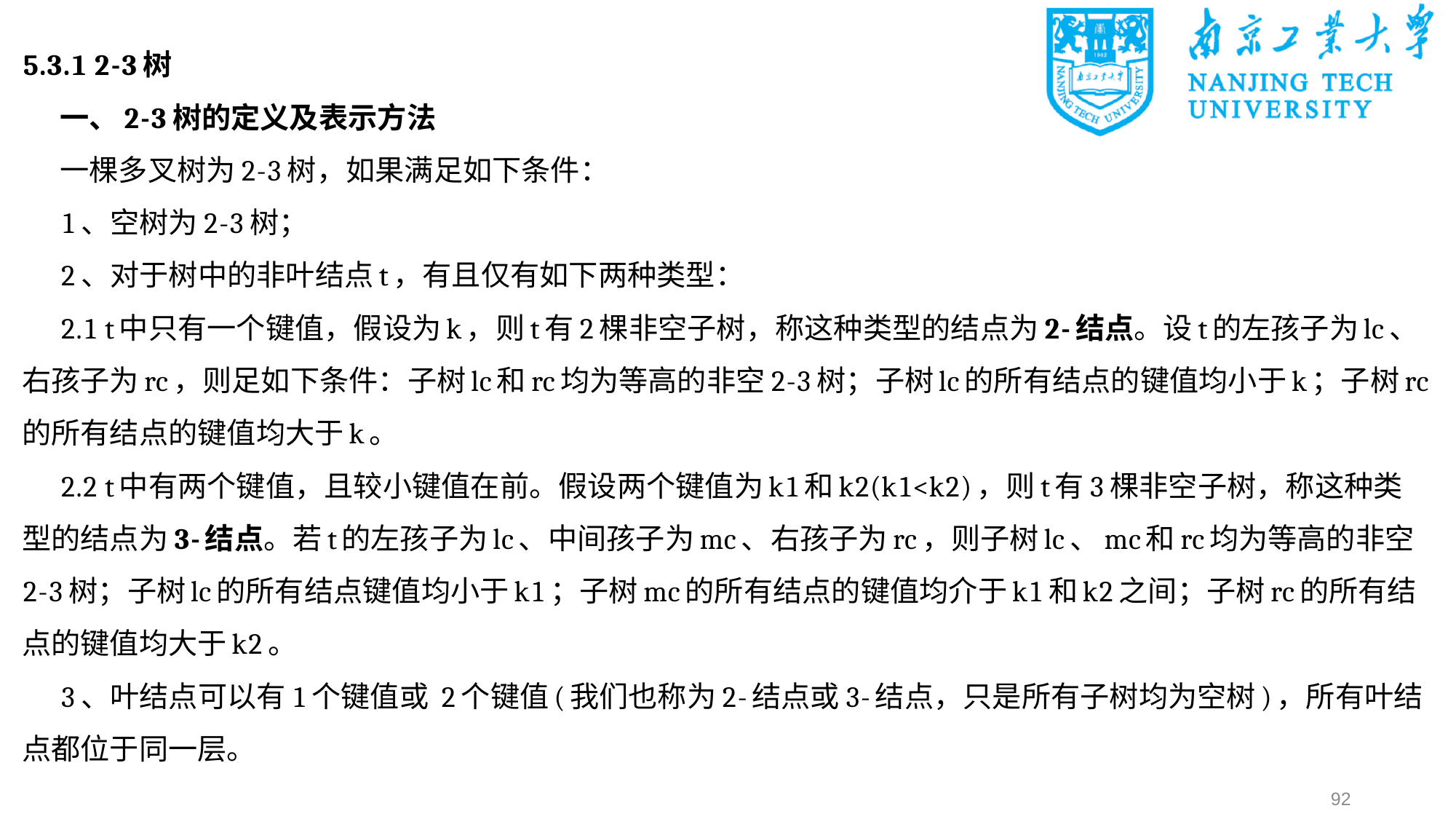

5.3.1 2-3树
一、2-3树的定义及表示方法
一棵多叉树为2-3树，如果满足如下条件：
1、空树为2-3树；
2、对于树中的非叶结点t，有且仅有如下两种类型：
2.1 t中只有一个键值，假设为k，则t有2棵非空子树，称这种类型的结点为2-结点。设t的左孩子为lc、右孩子为rc，则足如下条件：子树lc和rc均为等高的非空2-3树；子树lc的所有结点的键值均小于k；子树rc的所有结点的键值均大于k。
2.2 t中有两个键值，且较小键值在前。假设两个键值为k1和k2(k1<k2)，则t有3棵非空子树，称这种类型的结点为3-结点。若t的左孩子为lc、中间孩子为mc、右孩子为rc，则子树lc、mc和rc均为等高的非空2-3树；子树lc的所有结点键值均小于k1；子树mc的所有结点的键值均介于k1和k2之间；子树rc的所有结点的键值均大于k2。
3、叶结点可以有1个键值或 2个键值(我们也称为2-结点或3-结点，只是所有子树均为空树)，所有叶结点都位于同一层。
92